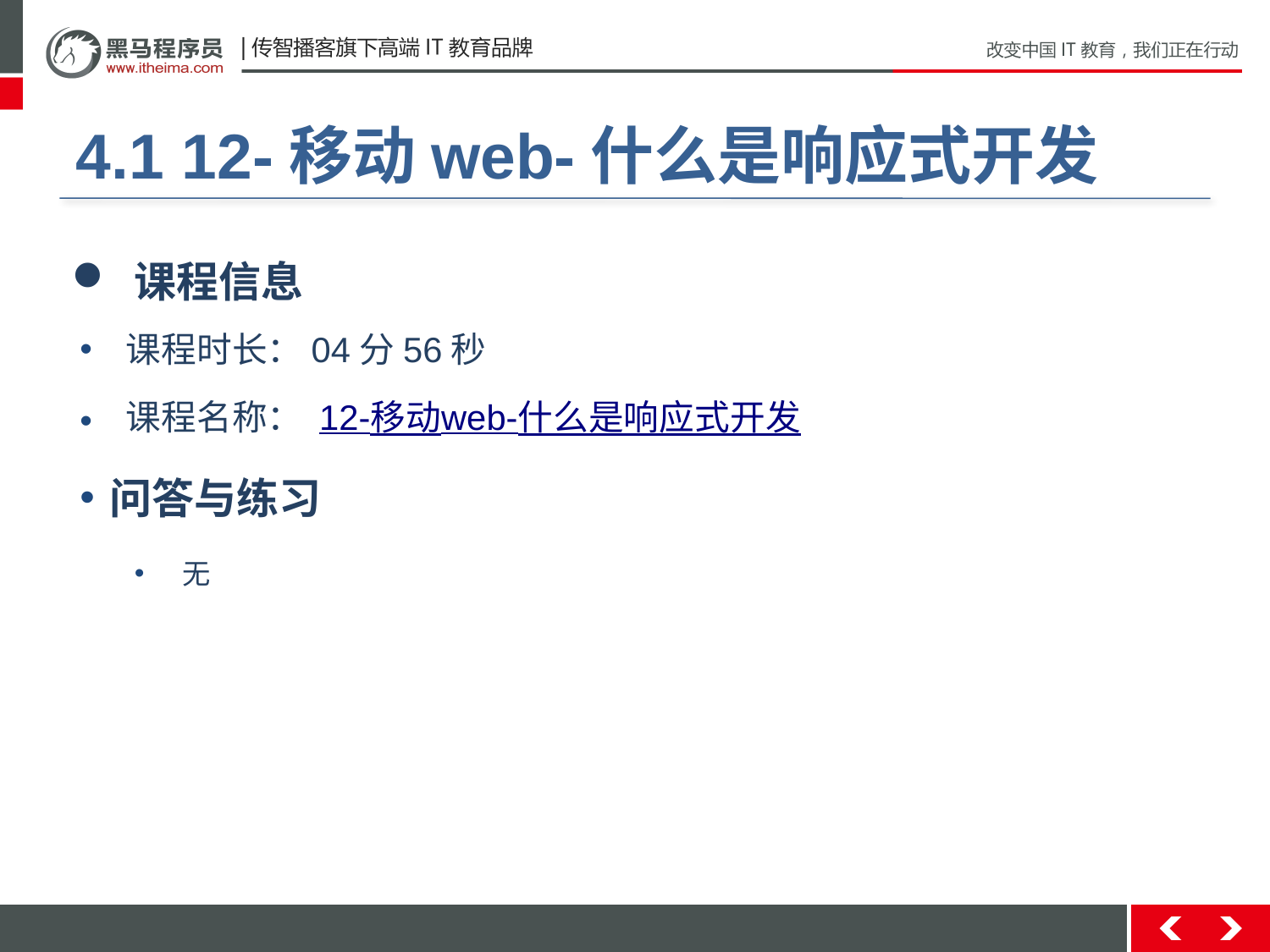

#
4.1 12-移动web-什么是响应式开发
 课程信息
 课程时长：04分56秒
 课程名称： 12-移动web-什么是响应式开发
问答与练习
无